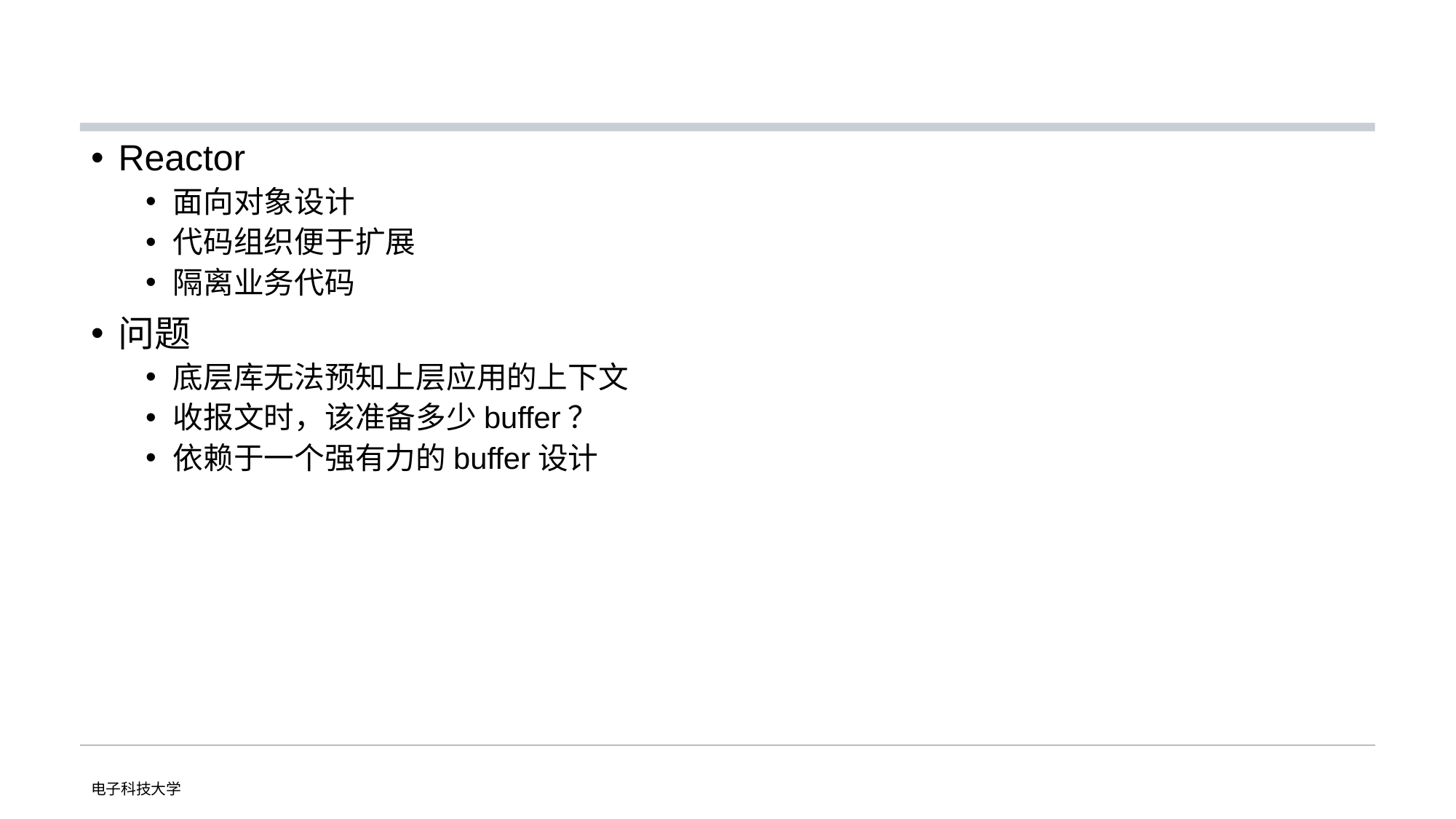

#
Reactor
面向对象设计
代码组织便于扩展
隔离业务代码
问题
底层库无法预知上层应用的上下文
收报文时，该准备多少buffer？
依赖于一个强有力的buffer设计
电子科技大学